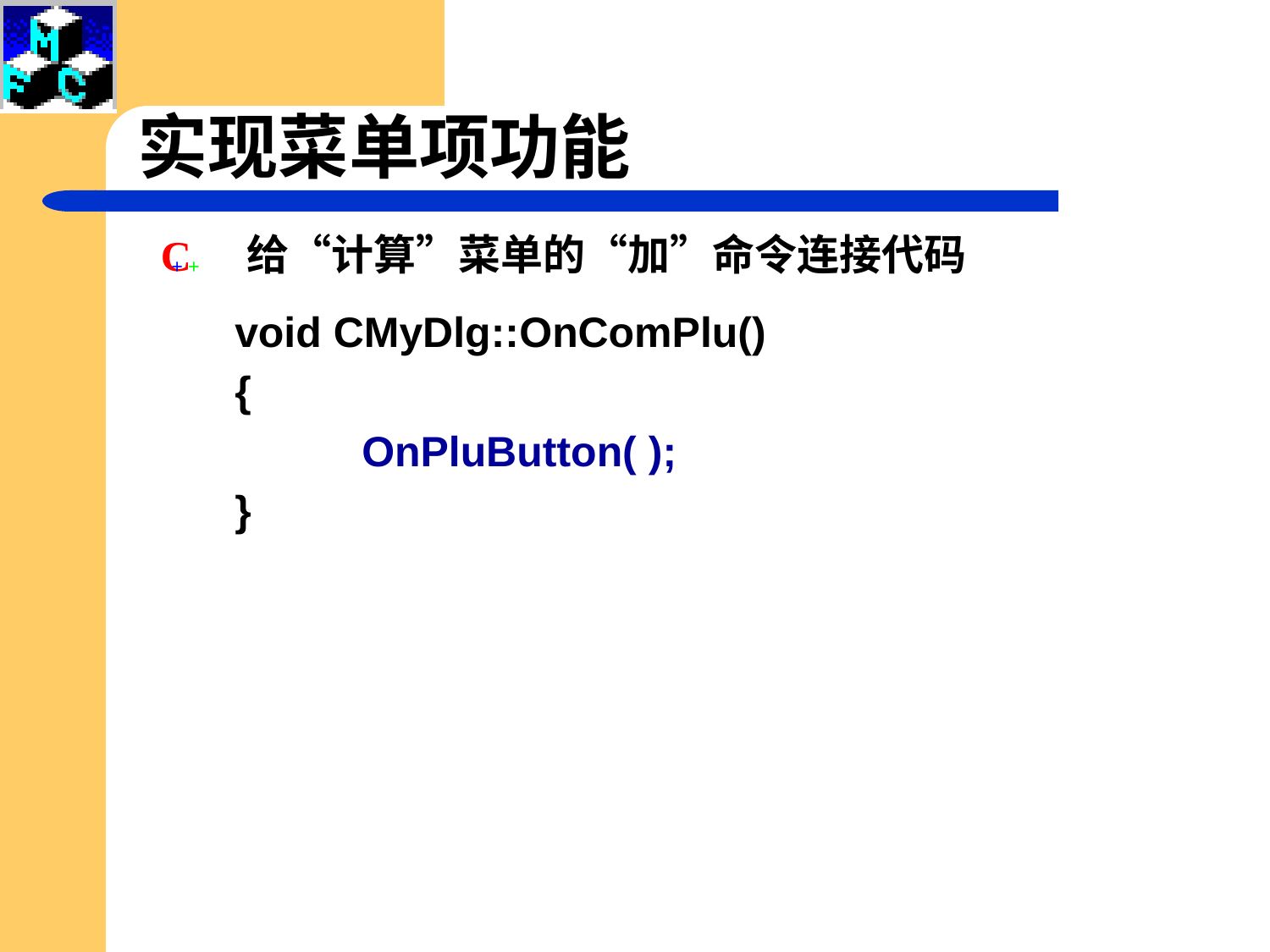

实现菜单项功能
 给“计算”菜单的“加”命令连接代码
C
+ +
void CMyDlg::OnComPlu()
{
	OnPluButton( );
}